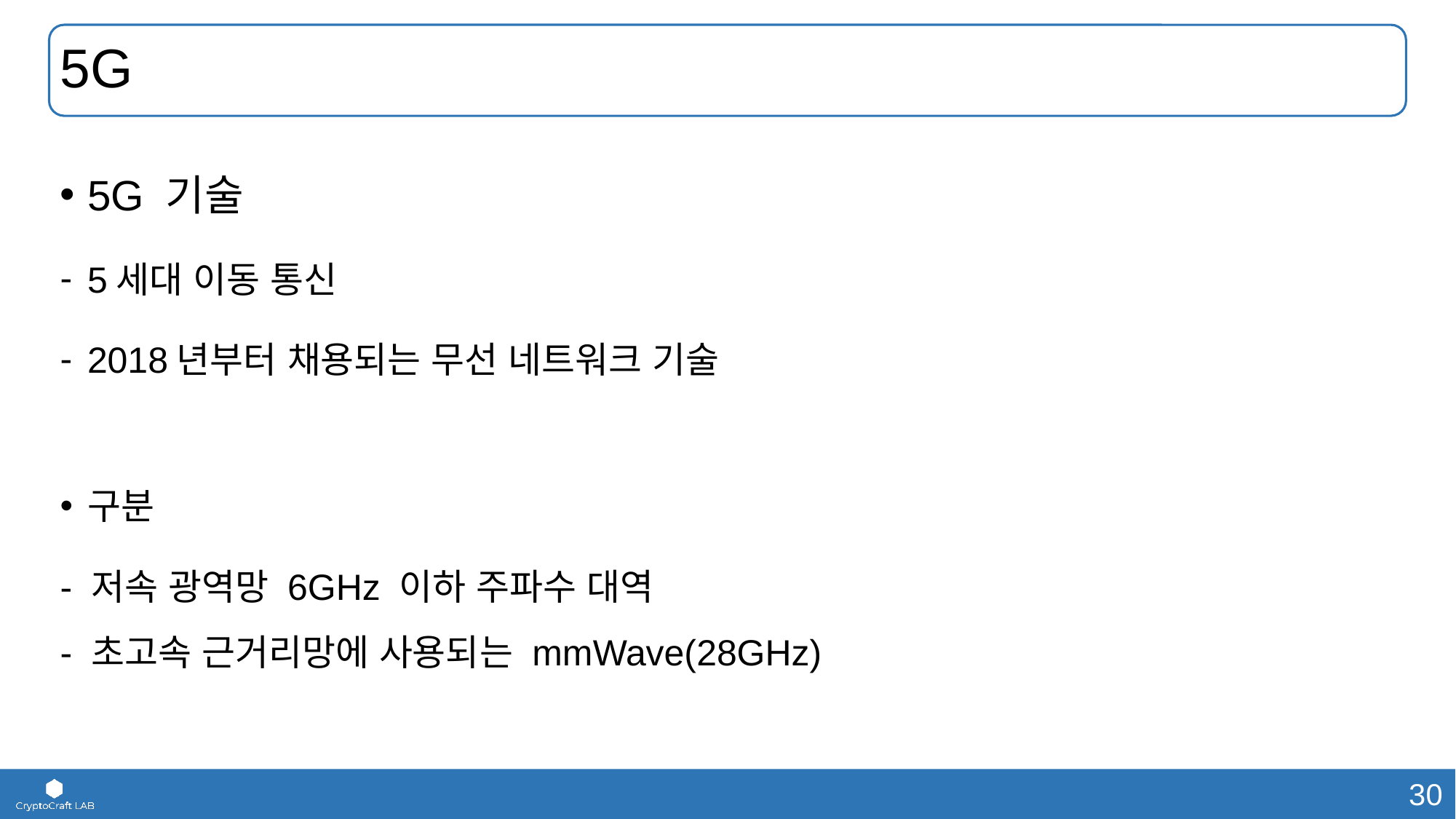

# 5G
5G 기술
5세대 이동 통신
2018년부터 채용되는 무선 네트워크 기술
구분
- 저속 광역망 6GHz 이하 주파수 대역
- 초고속 근거리망에 사용되는 mmWave(28GHz)